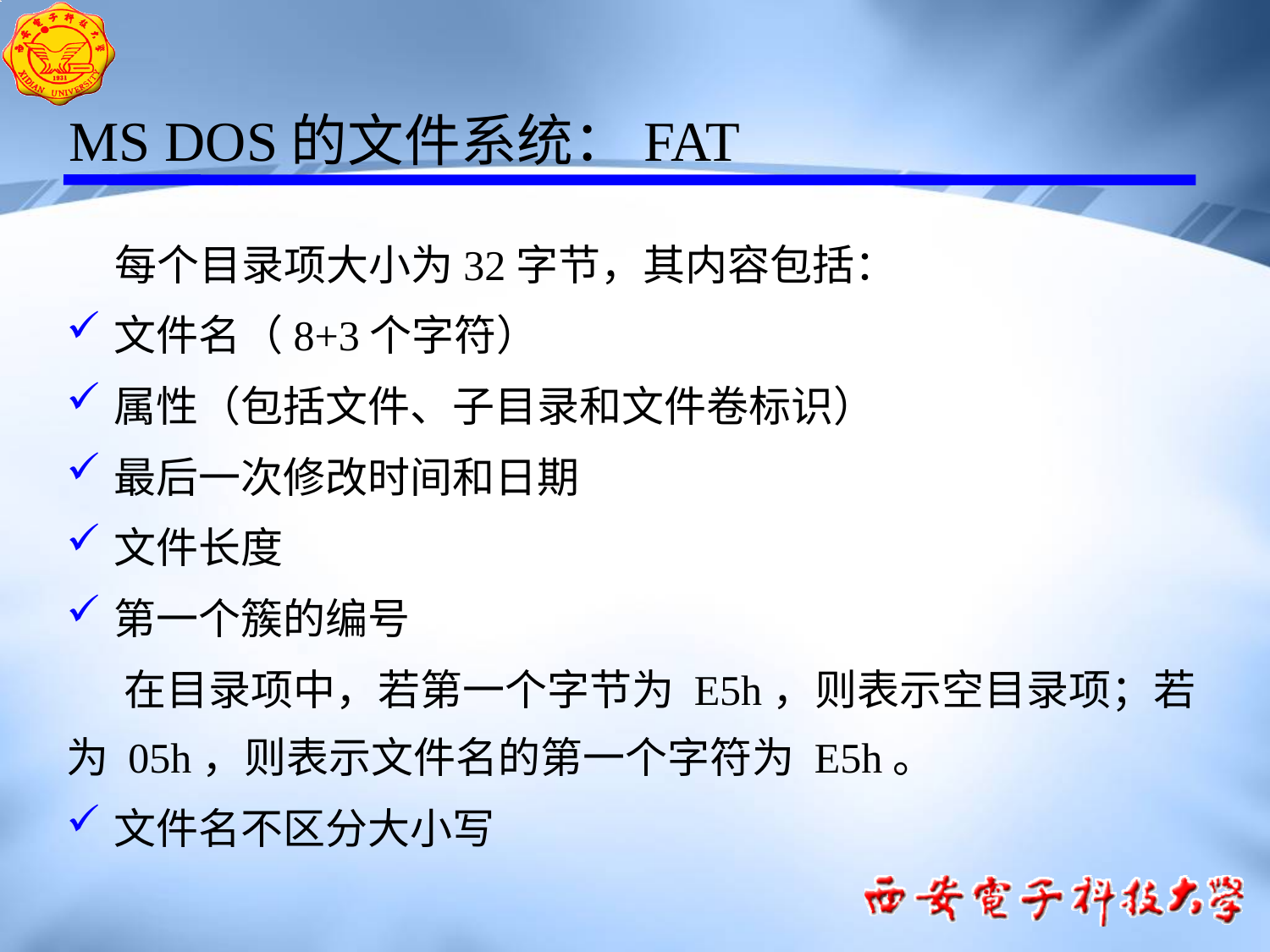

MS DOS的文件系统：FAT
    每个目录项大小为32字节，其内容包括：
文件名（8+3个字符）
属性（包括文件、子目录和文件卷标识）
最后一次修改时间和日期
文件长度
第一个簇的编号
     在目录项中，若第一个字节为 E5h，则表示空目录项；若为 05h，则表示文件名的第一个字符为 E5h。
文件名不区分大小写
143